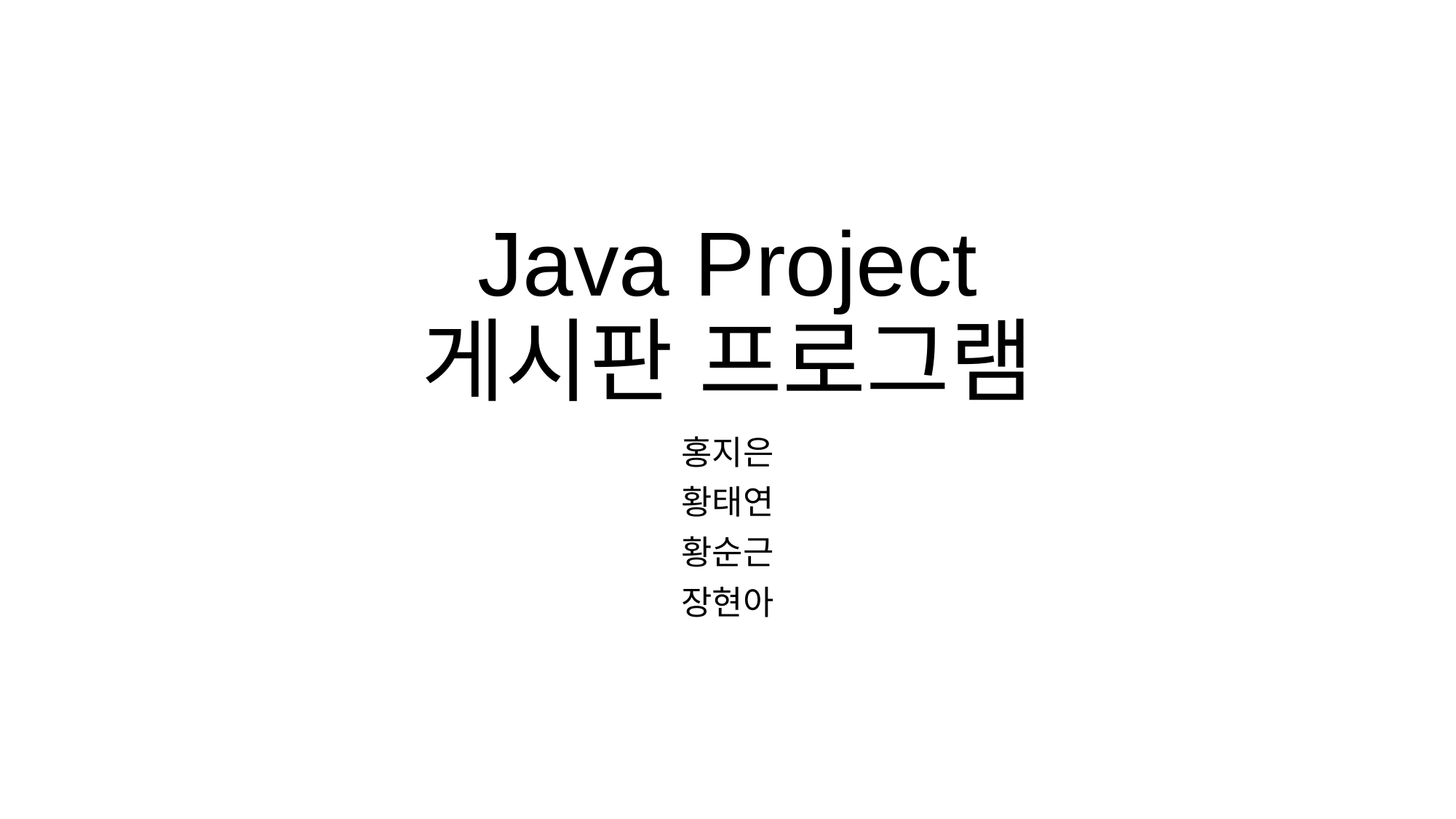

# Java Project 게시판 프로그램
홍지은
황태연
황순근
장현아